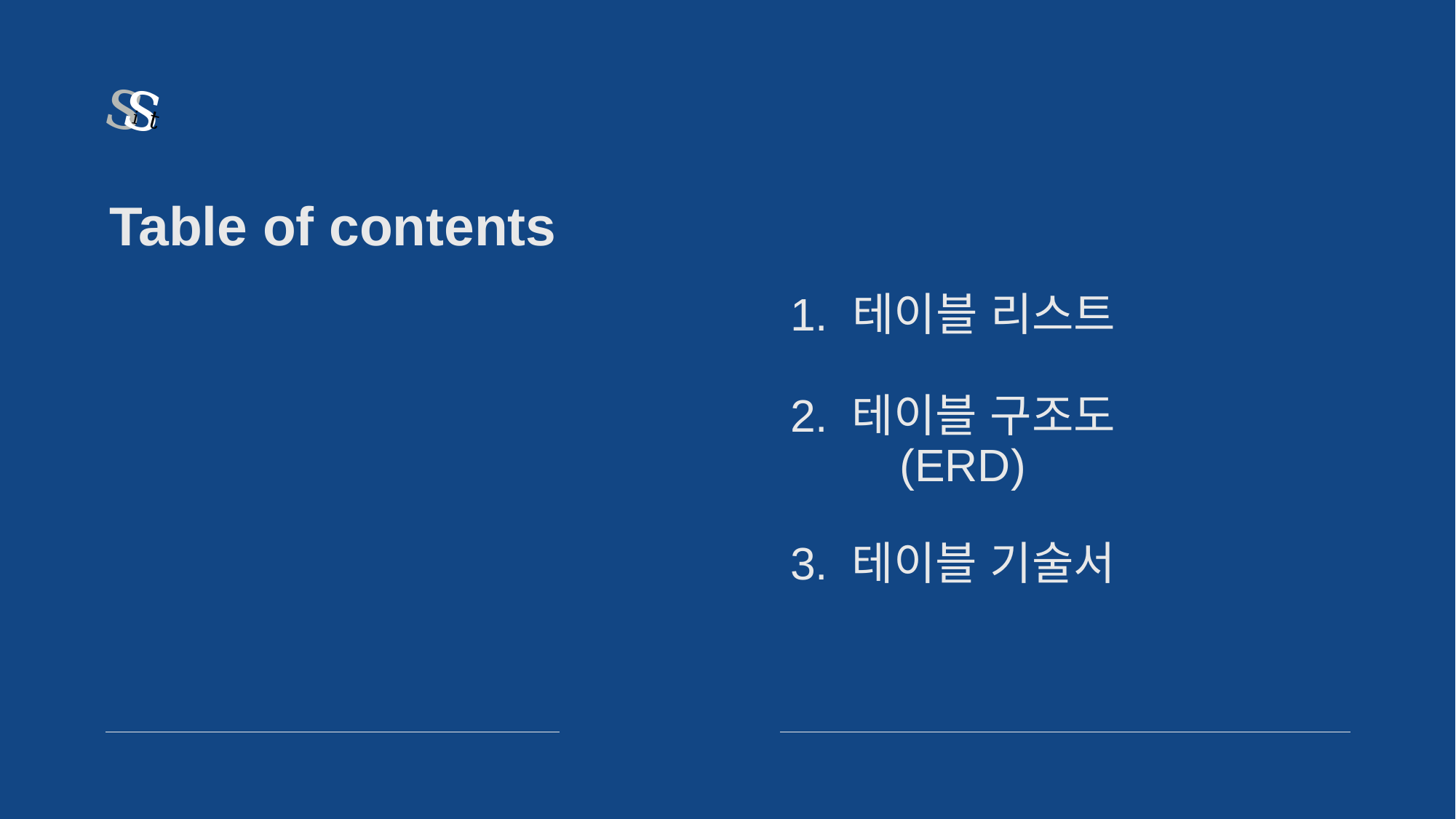

s
s
i
t
# Table of contents
테이블 리스트
 및
2. 테이블 구조도
	(ERD)

3. 테이블 기술서